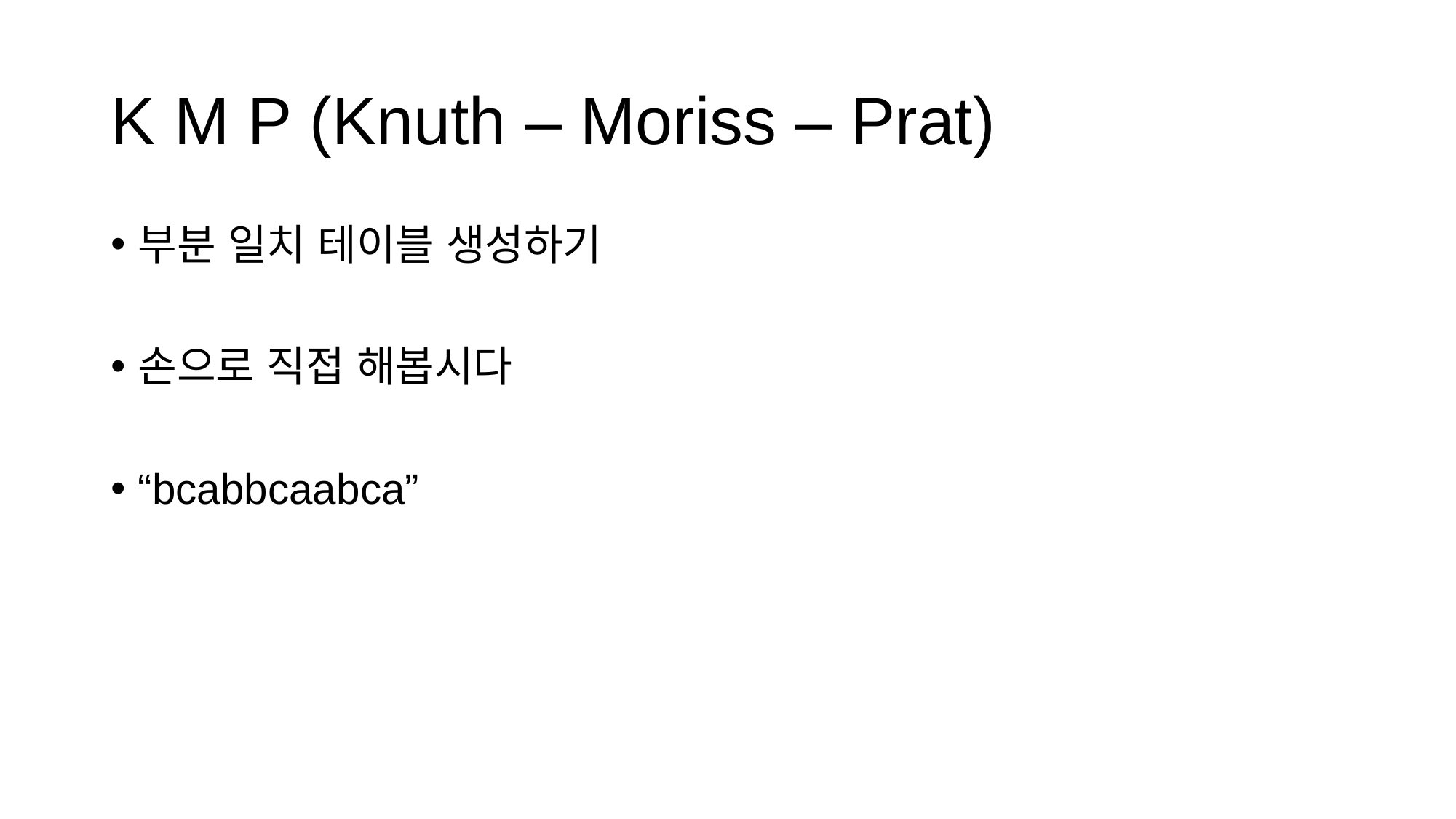

# K M P (Knuth – Moriss – Prat)
부분 일치 테이블 생성하기

손으로 직접 해봅시다

“bcabbcaabca”